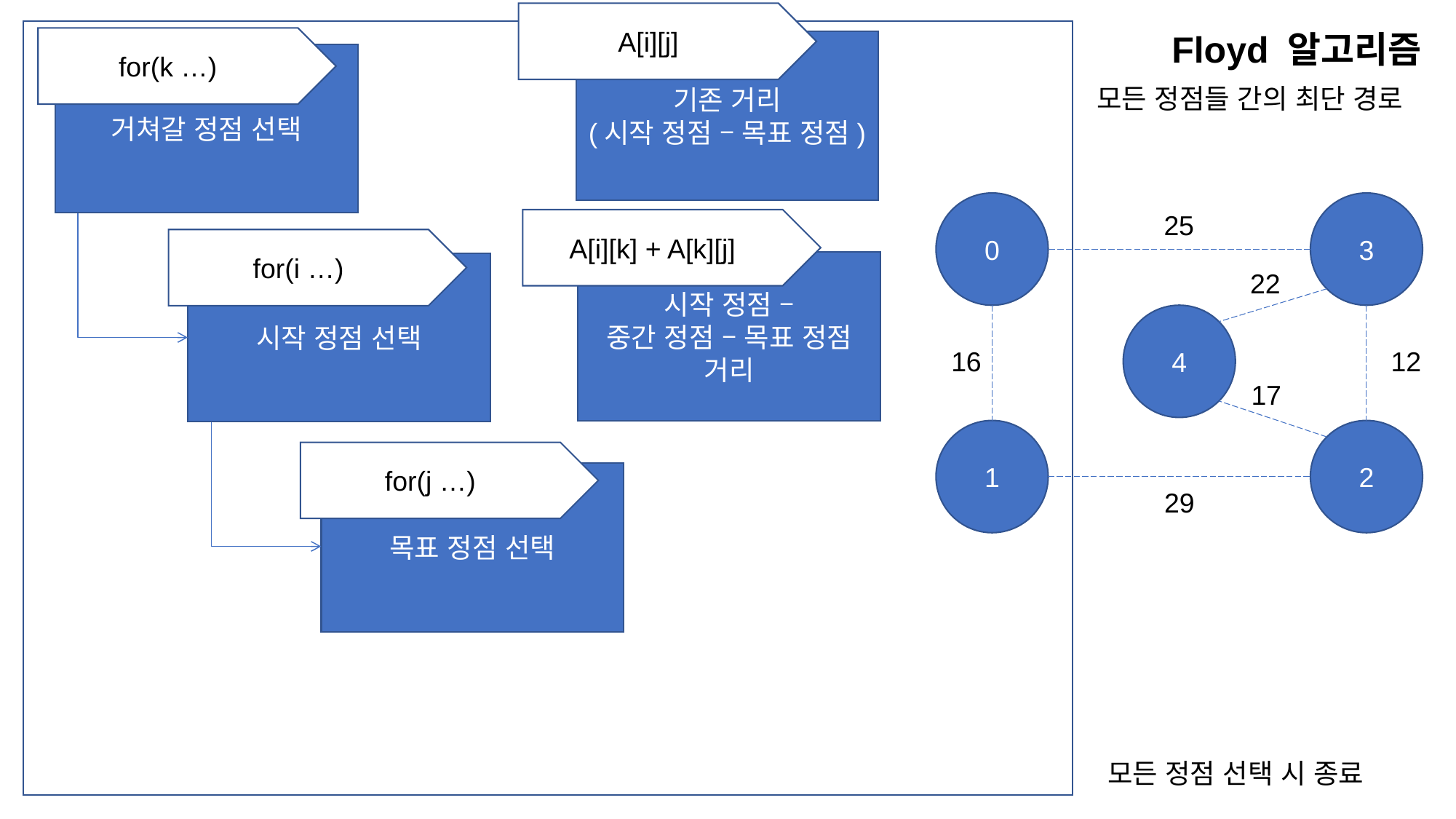

A[i][j]
Floyd 알고리즘

for(k …)
기존 거리
(시작 정점 – 목표 정점)
거쳐갈 정점 선택
모든 정점들 간의 최단 경로
0
3
25
22
4
16
12
17
1
2
29
VS
A[i][k] + A[k][j]
for(i …)
시작 정점 –
중간 정점 – 목표 정점
거리
시작 정점 선택
for(j …)
목표 정점 선택
모든 정점 선택 시 종료